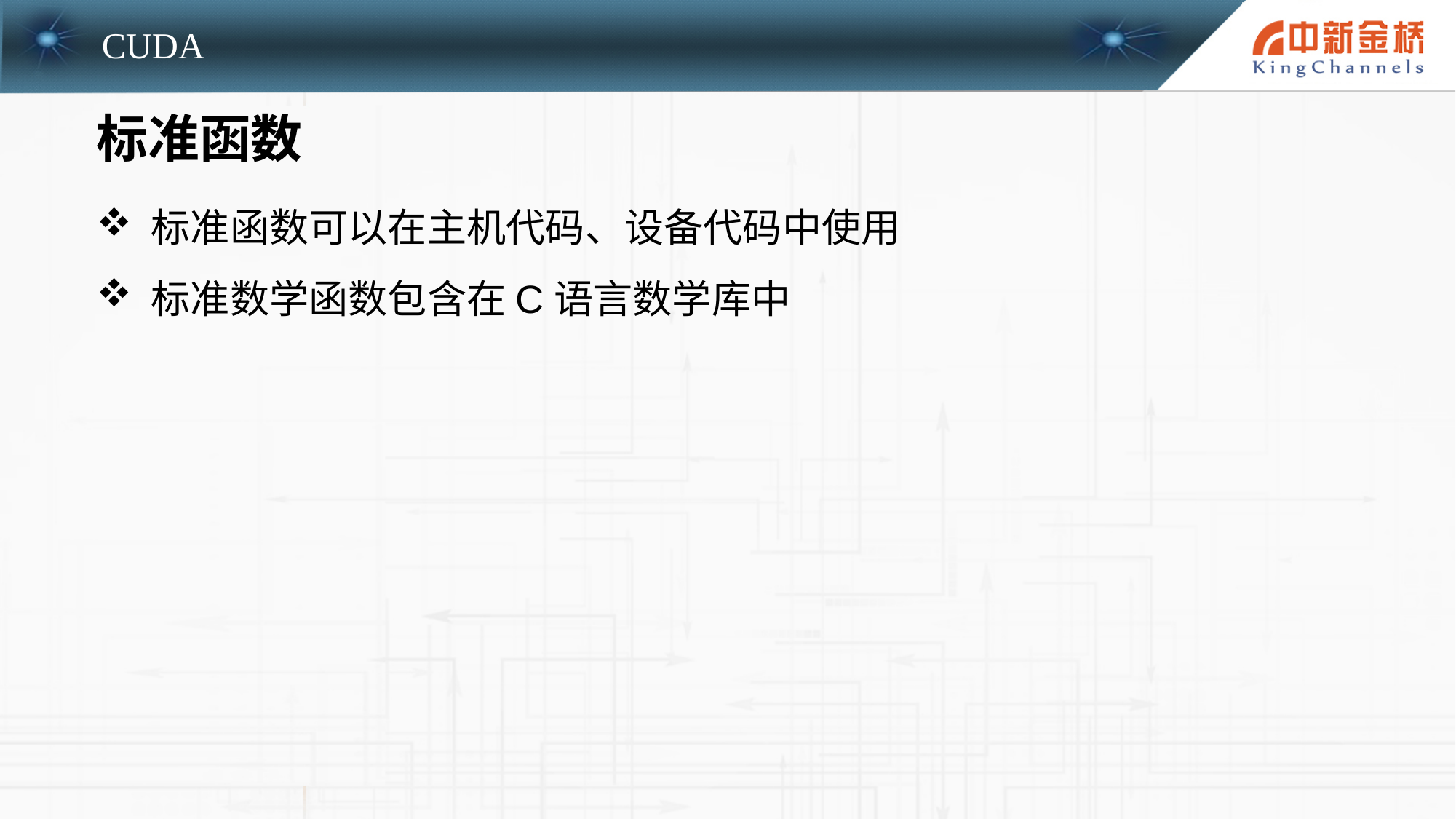

标准函数
标准函数可以在主机代码、设备代码中使用
标准数学函数包含在C语言数学库中